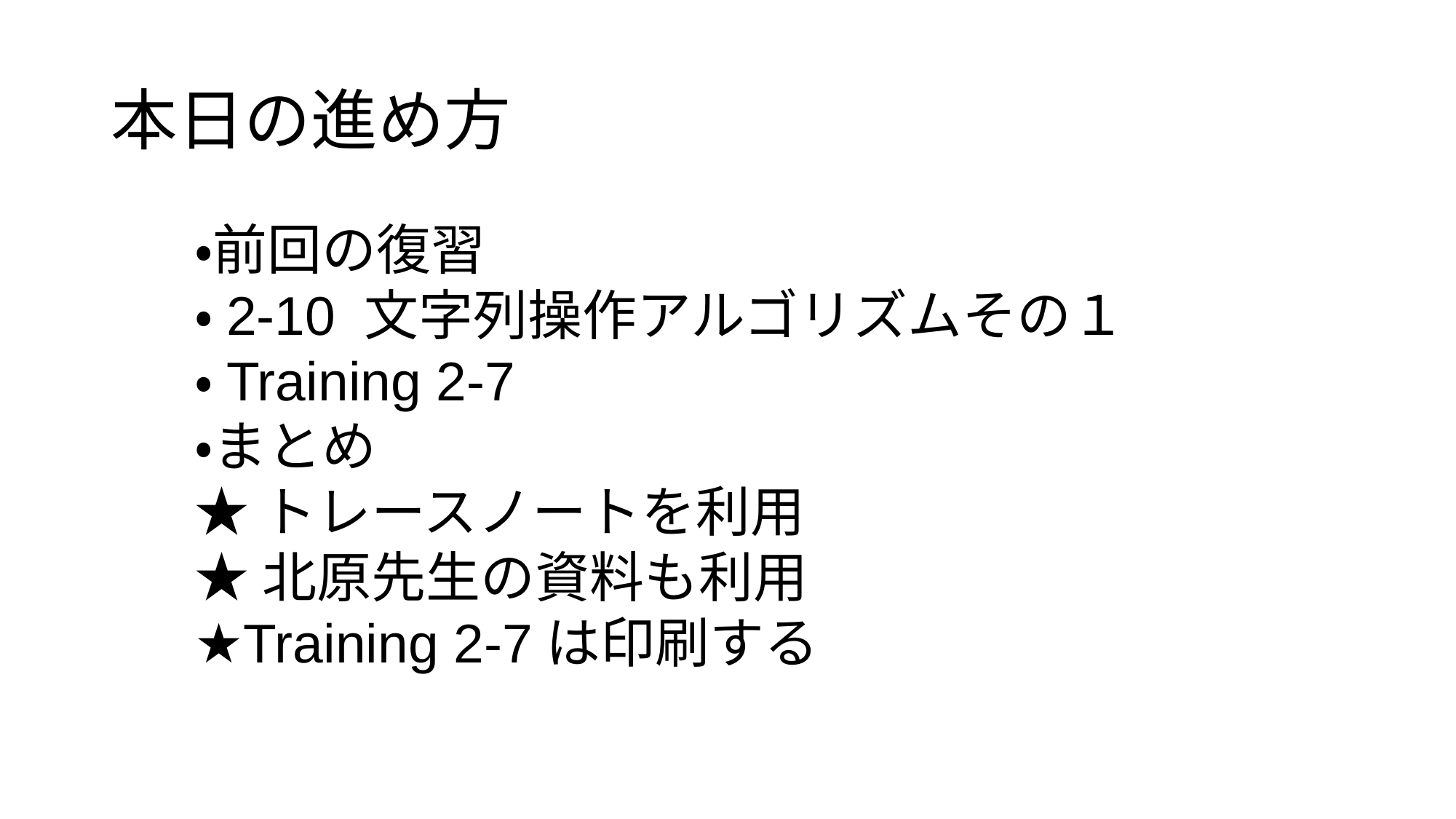

# 本日の進め方
・前回の復習
・2-10 文字列操作アルゴリズムその１
・Training 2-7
・まとめ
★トレースノートを利用
★北原先生の資料も利用
★Training 2-7は印刷する